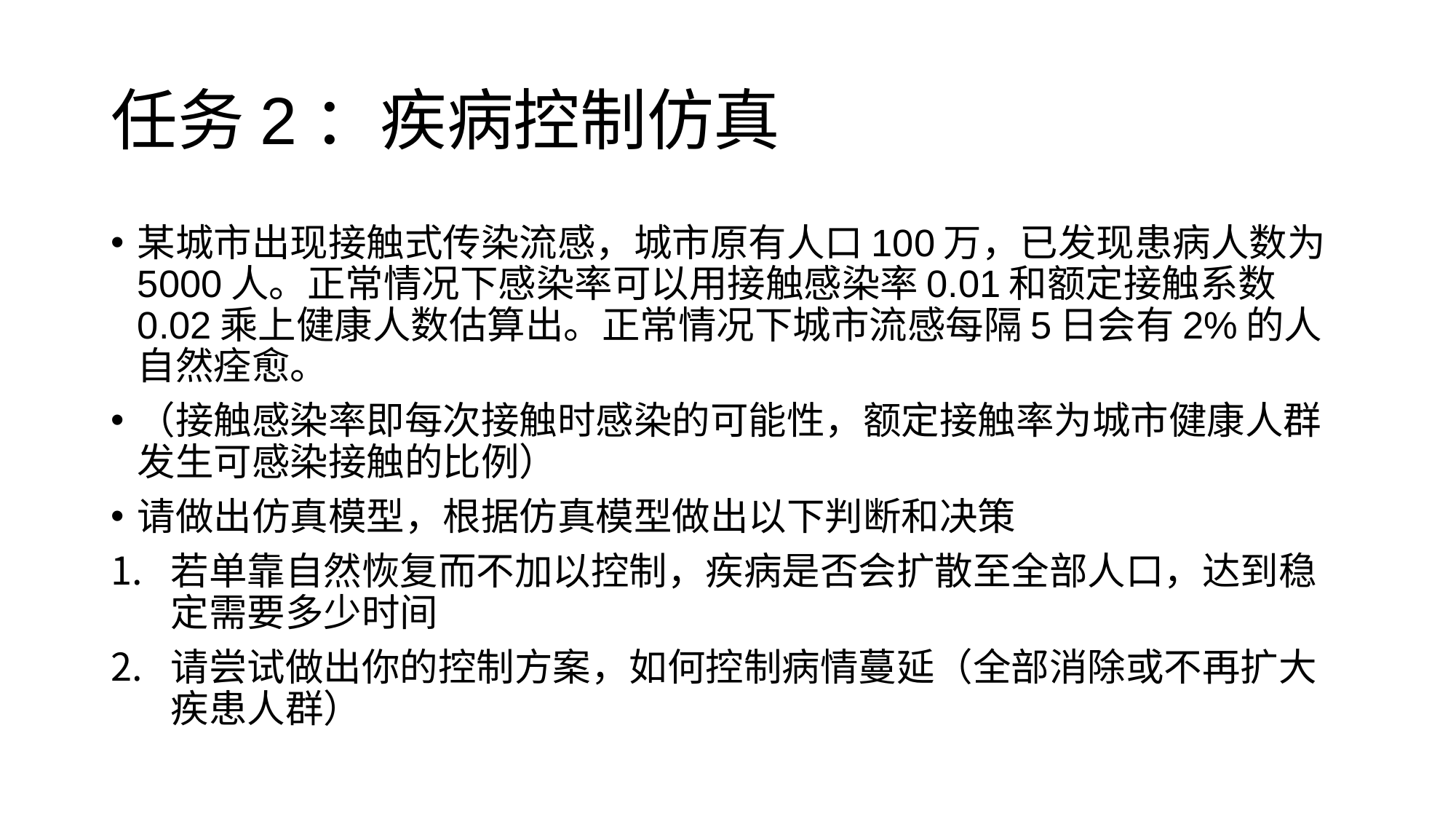

# 任务2：疾病控制仿真
某城市出现接触式传染流感，城市原有人口100万，已发现患病人数为5000人。正常情况下感染率可以用接触感染率0.01和额定接触系数0.02乘上健康人数估算出。正常情况下城市流感每隔5日会有2%的人自然痊愈。
（接触感染率即每次接触时感染的可能性，额定接触率为城市健康人群发生可感染接触的比例）
请做出仿真模型，根据仿真模型做出以下判断和决策
若单靠自然恢复而不加以控制，疾病是否会扩散至全部人口，达到稳定需要多少时间
请尝试做出你的控制方案，如何控制病情蔓延（全部消除或不再扩大疾患人群）